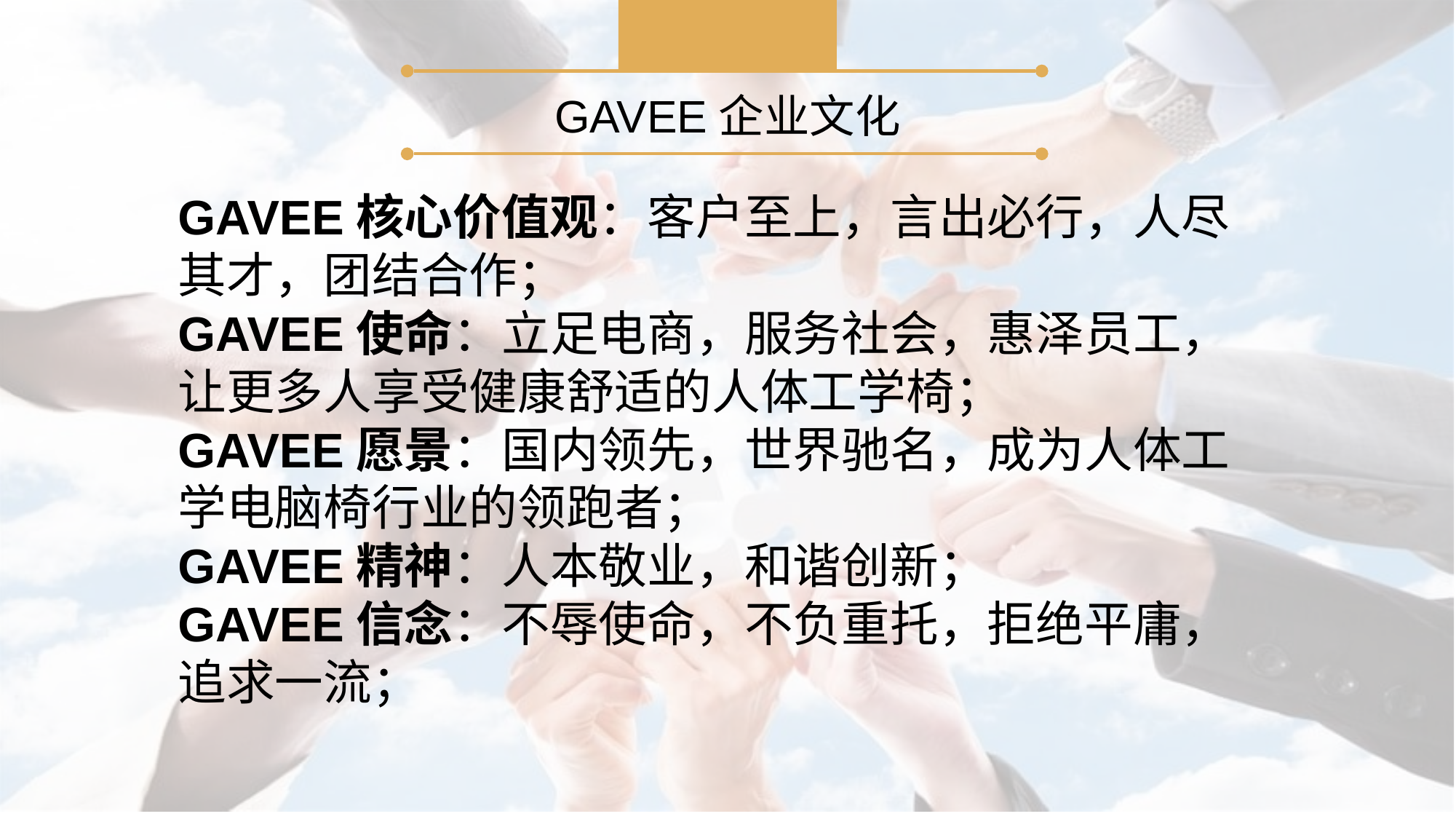

GAVEE企业文化

GAVEE核心价值观：客户至上，言出必行，人尽其才，团结合作；
GAVEE使命：立足电商，服务社会，惠泽员工，让更多人享受健康舒适的人体工学椅；
GAVEE愿景：国内领先，世界驰名，成为人体工学电脑椅行业的领跑者；
GAVEE精神：人本敬业，和谐创新；
GAVEE信念：不辱使命，不负重托，拒绝平庸，追求一流；